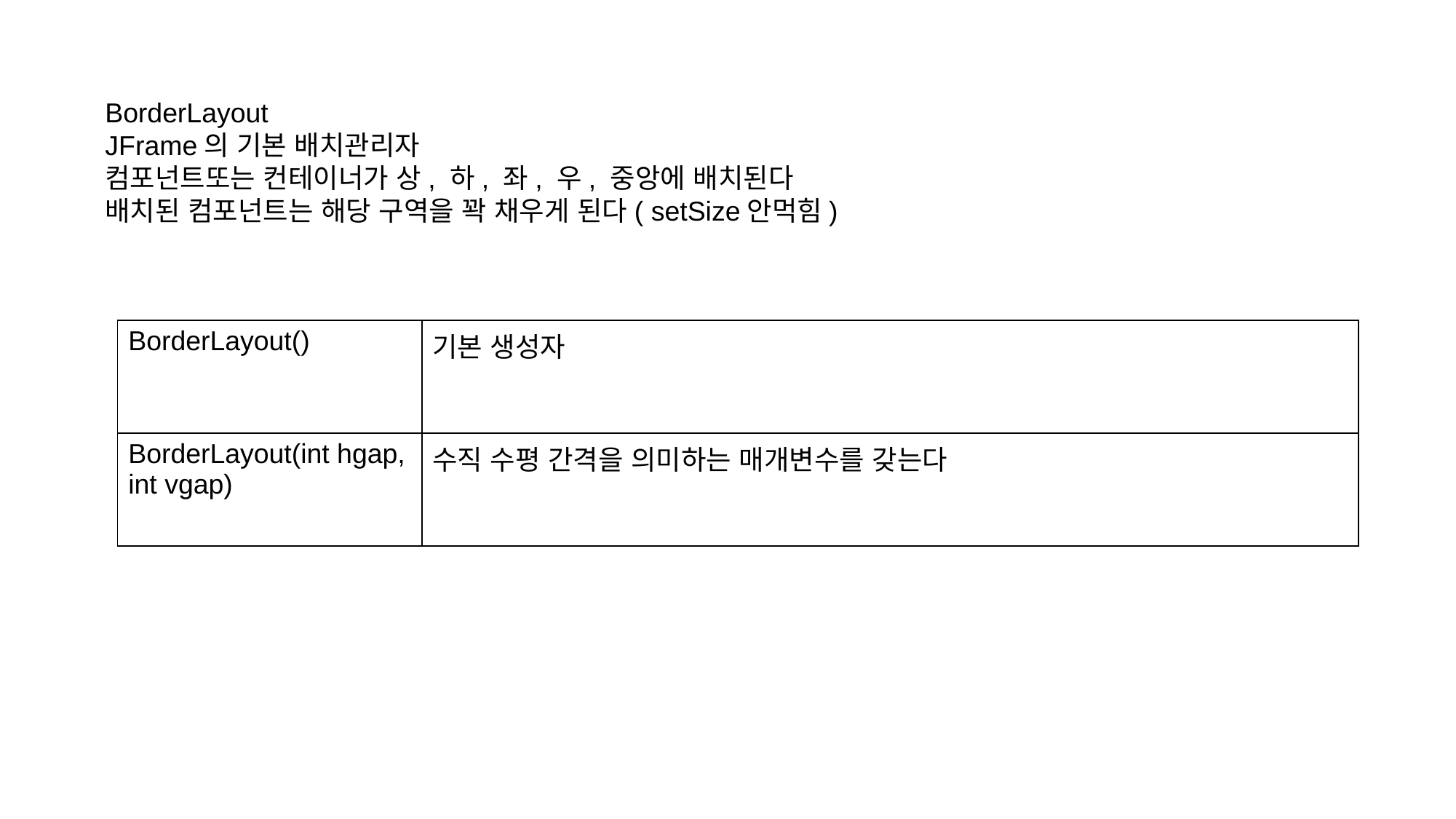

BorderLayout
JFrame의 기본 배치관리자
컴포넌트또는 컨테이너가 상, 하, 좌, 우, 중앙에 배치된다
배치된 컴포넌트는 해당 구역을 꽉 채우게 된다( setSize안먹힘)
| BorderLayout() | 기본 생성자 |
| --- | --- |
| BorderLayout(int hgap, int vgap) | 수직 수평 간격을 의미하는 매개변수를 갖는다 |